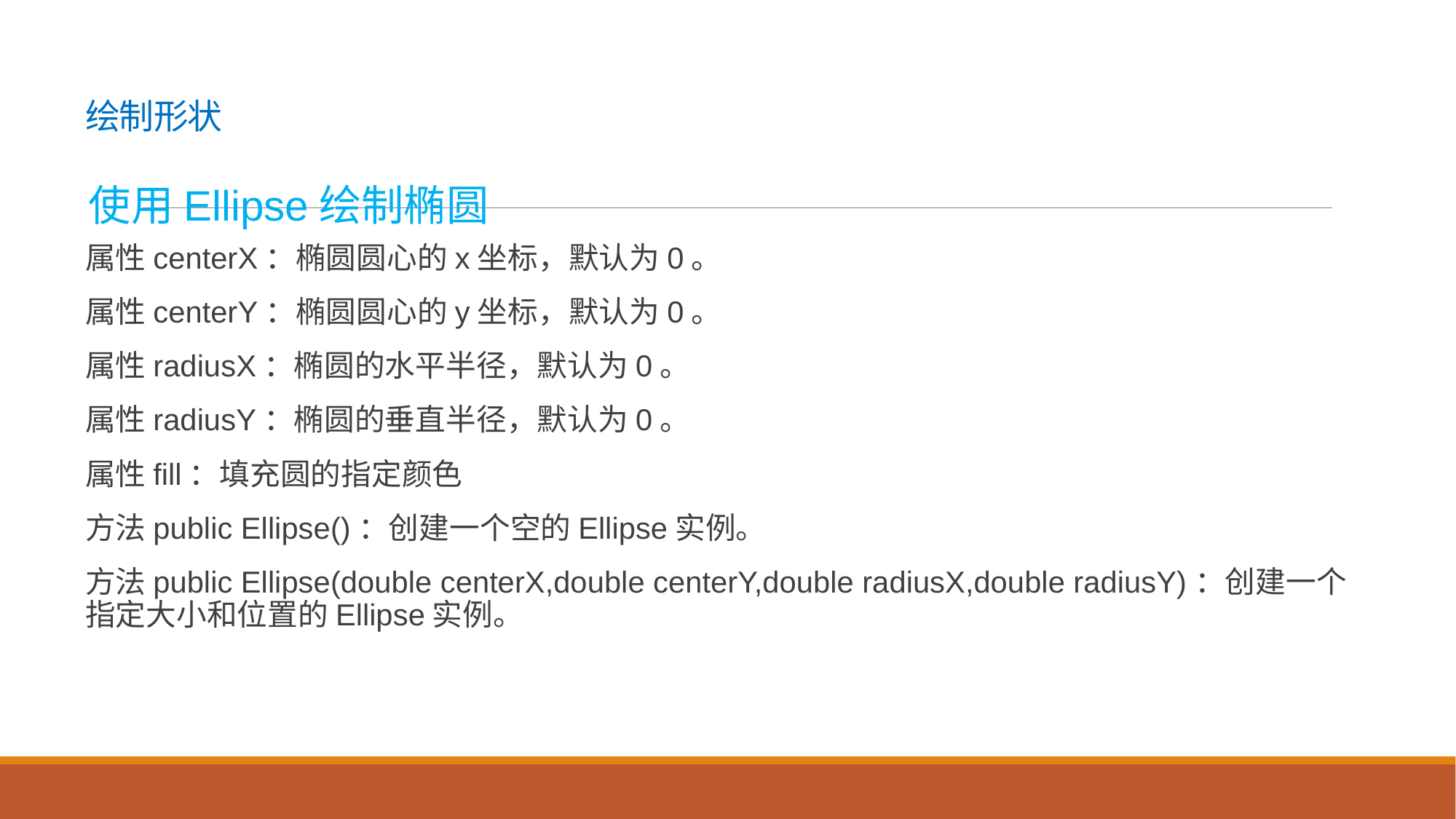

# 绘制形状
使用Ellipse绘制椭圆
属性centerX：椭圆圆心的x坐标，默认为0。
属性centerY：椭圆圆心的y坐标，默认为0。
属性radiusX：椭圆的水平半径，默认为0。
属性radiusY：椭圆的垂直半径，默认为0。
属性fill：填充圆的指定颜色
方法public Ellipse()：创建一个空的Ellipse实例。
方法public Ellipse(double centerX,double centerY,double radiusX,double radiusY)：创建一个指定大小和位置的Ellipse实例。